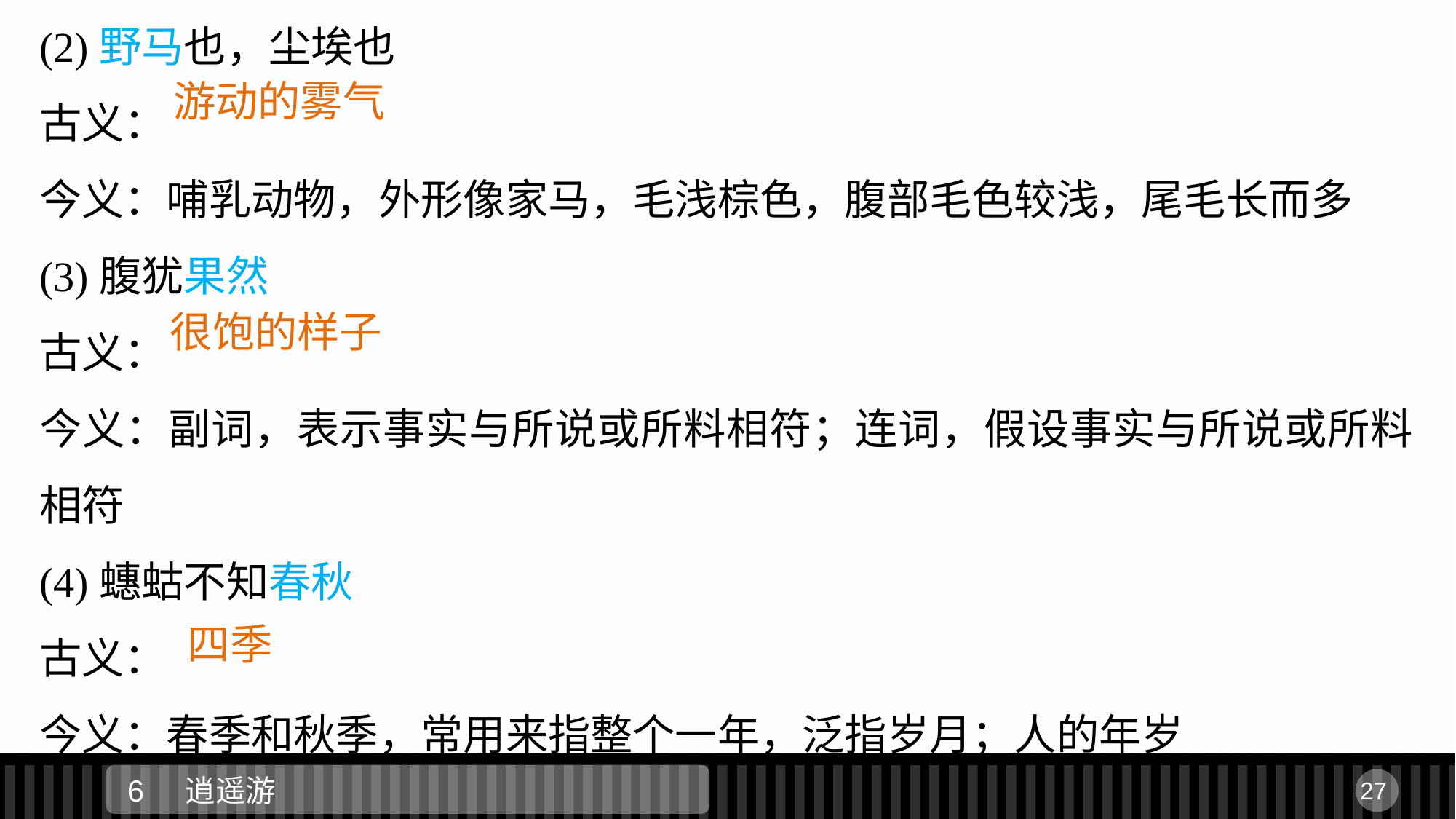

(2)野马也，尘埃也
古义：
今义：哺乳动物，外形像家马，毛浅棕色，腹部毛色较浅，尾毛长而多
(3)腹犹果然
古义：
今义：副词，表示事实与所说或所料相符；连词，假设事实与所说或所料相符
(4)蟪蛄不知春秋
古义：
今义：春季和秋季，常用来指整个一年，泛指岁月；人的年岁
游动的雾气
很饱的样子
四季